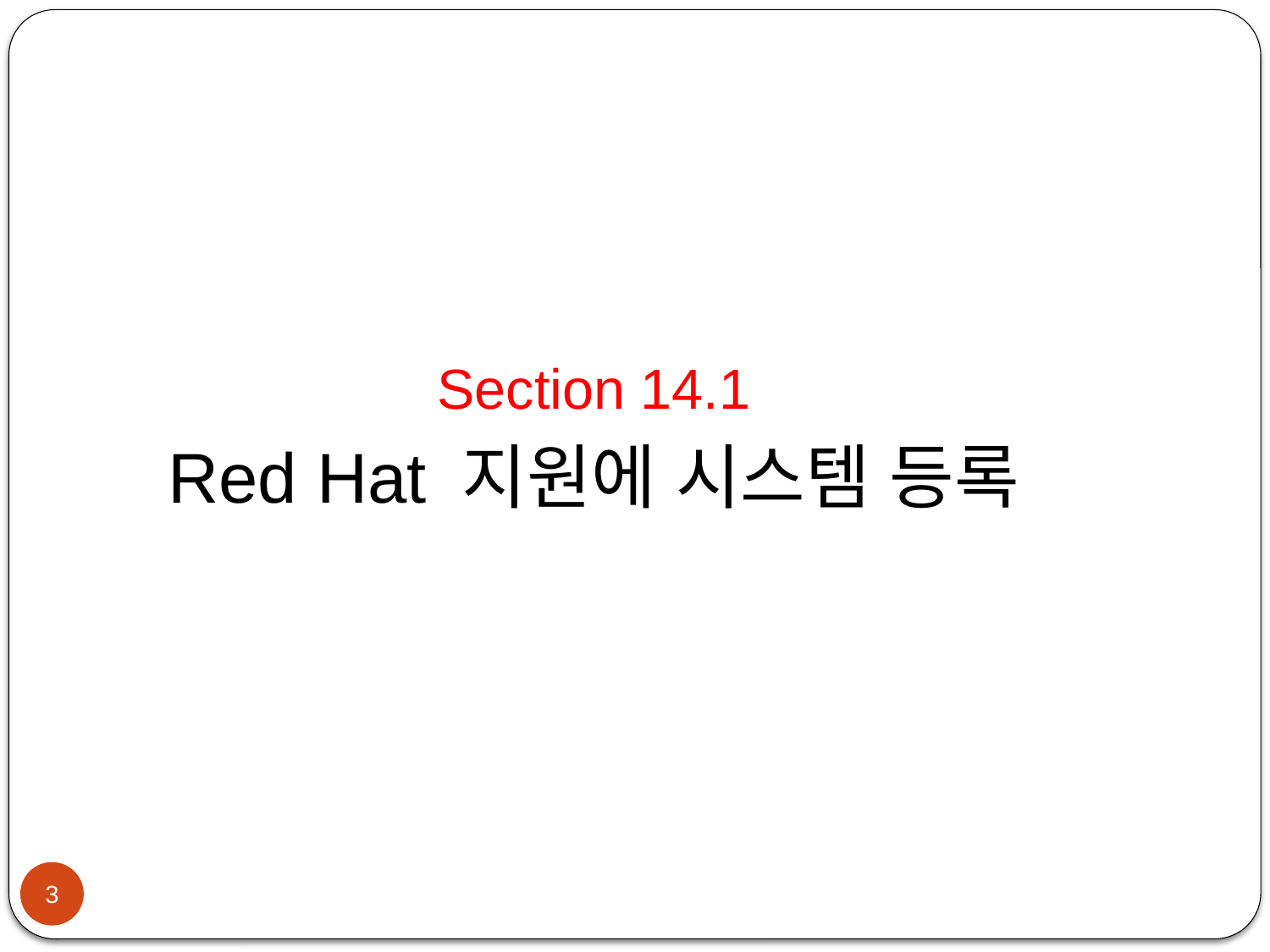

Section 14.1
Red Hat 지원에 시스템 등록
3